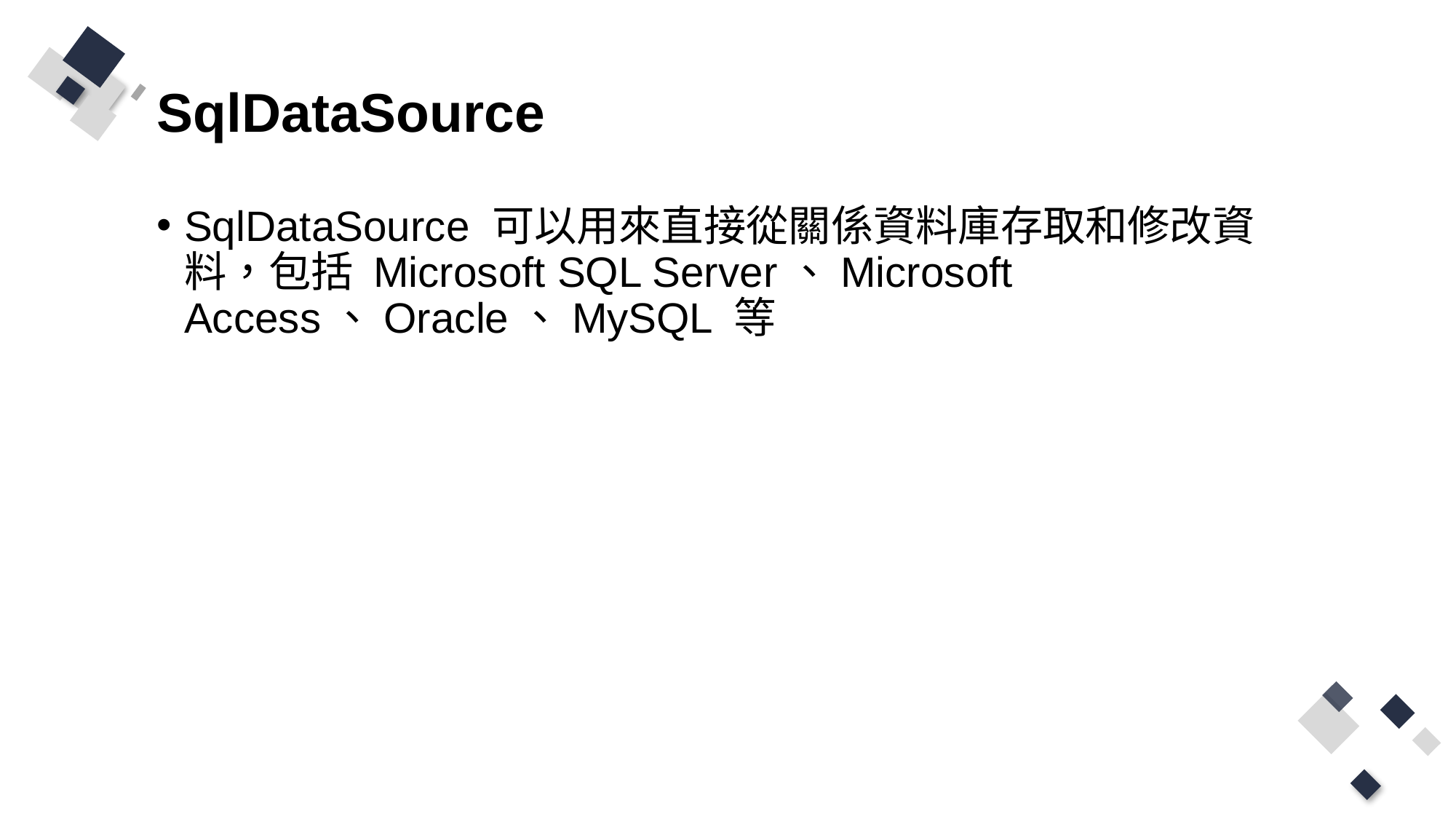

# SqlDataSource
SqlDataSource 可以用來直接從關係資料庫存取和修改資料，包括 Microsoft SQL Server、Microsoft Access、Oracle、MySQL 等